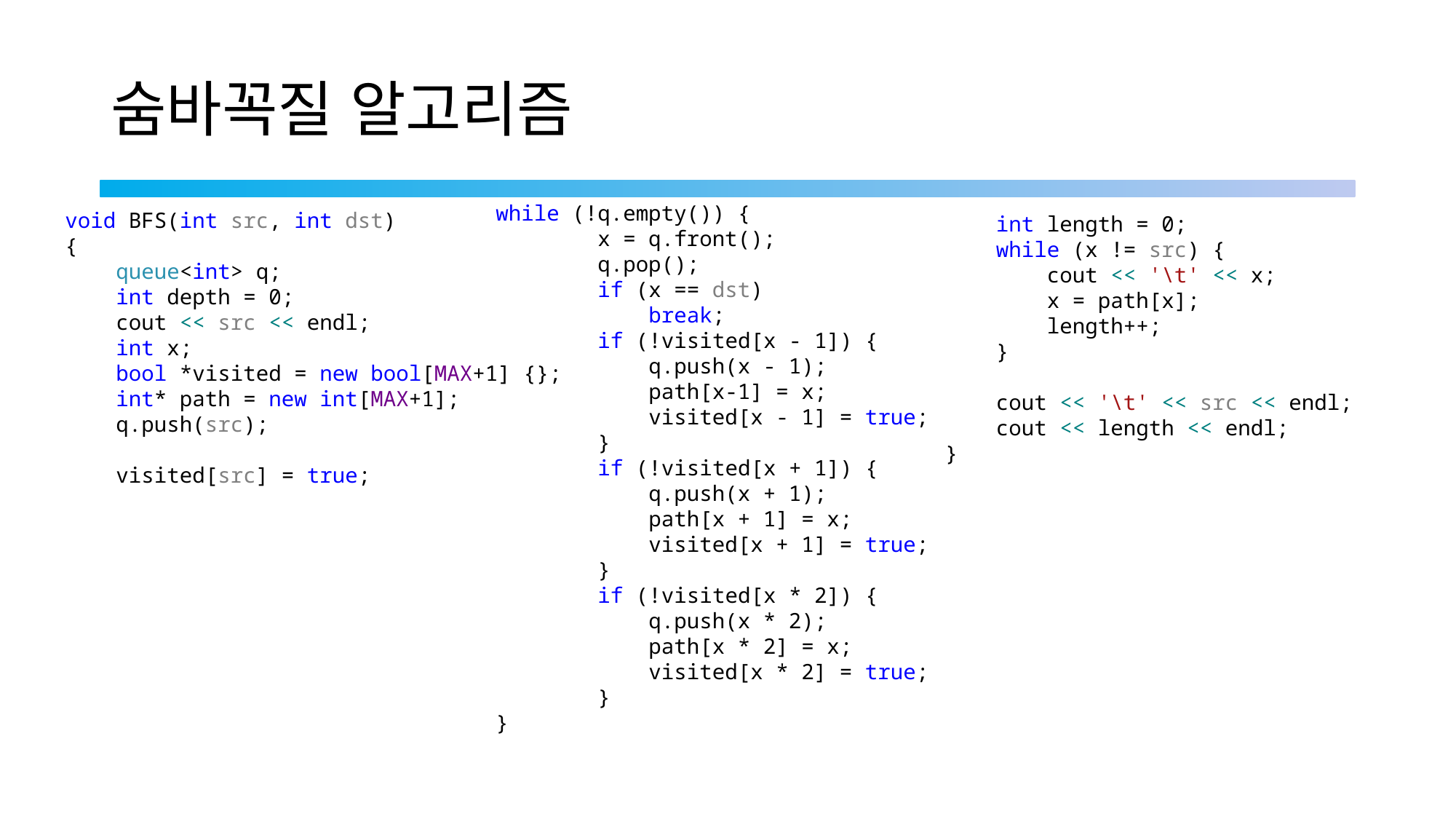

# 숨바꼭질 알고리즘
while (!q.empty()) {
        x = q.front();
        q.pop();
        if (x == dst)
            break;
        if (!visited[x - 1]) {
            q.push(x - 1);
            path[x-1] = x;
            visited[x - 1] = true;
        }
        if (!visited[x + 1]) {
            q.push(x + 1);
            path[x + 1] = x;
            visited[x + 1] = true;
        }
        if (!visited[x * 2]) {
            q.push(x * 2);
            path[x * 2] = x;
            visited[x * 2] = true;
        }
}

void BFS(int src, int dst)
{
    queue<int> q;
    int depth = 0;
    cout << src << endl;
    int x;
    bool *visited = new bool[MAX+1] {};
    int* path = new int[MAX+1];
    q.push(src);

    visited[src] = true;

    int length = 0;
    while (x != src) {
        cout << '\t' << x;
        x = path[x];
        length++;
    }

    cout << '\t' << src << endl;
    cout << length << endl;
}